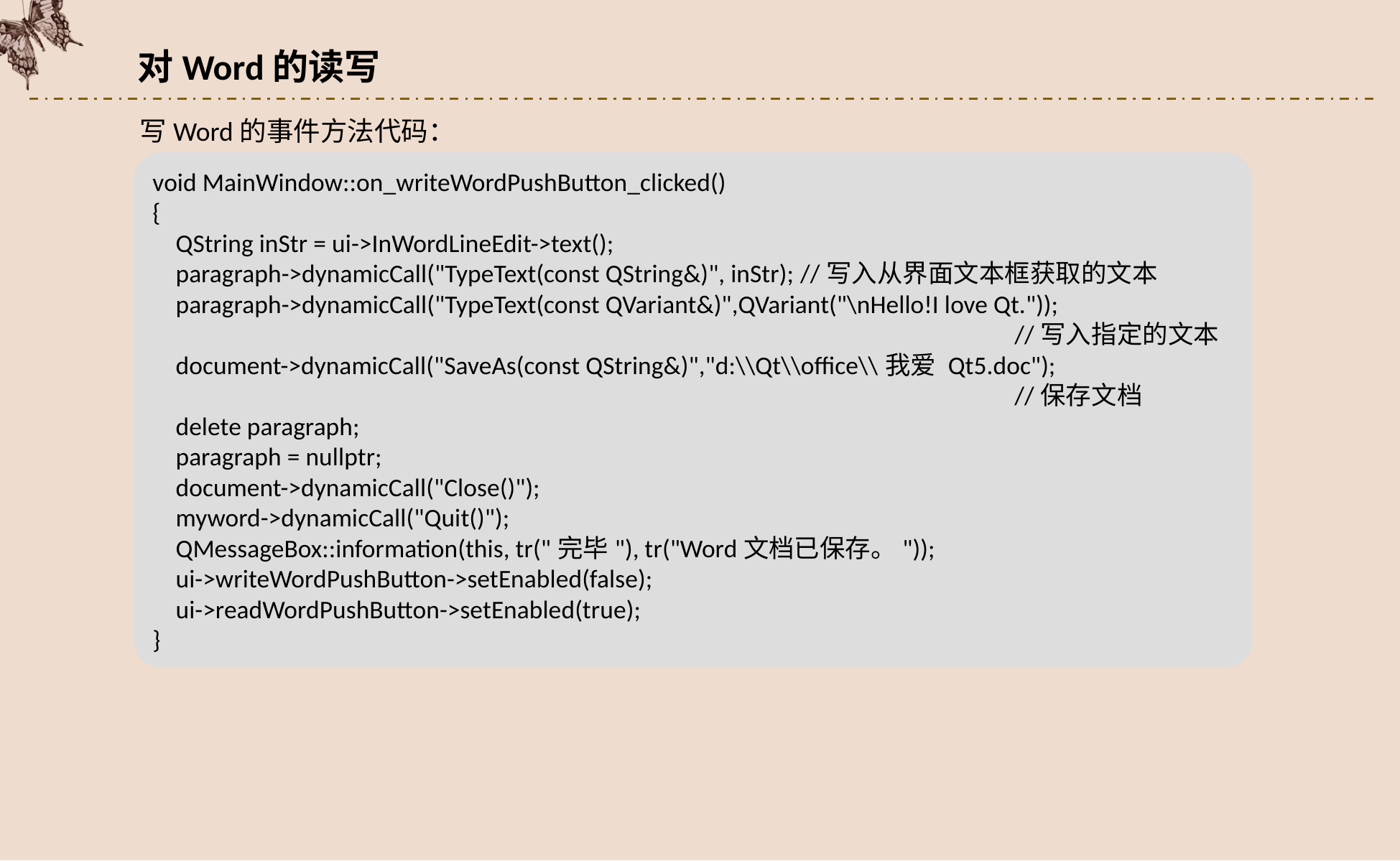

对Word的读写
写Word的事件方法代码：
void MainWindow::on_writeWordPushButton_clicked()
{
    QString inStr = ui->InWordLineEdit->text();
    paragraph->dynamicCall("TypeText(const QString&)", inStr); //写入从界面文本框获取的文本
    paragraph->dynamicCall("TypeText(const QVariant&)",QVariant("\nHello!I love Qt."));										//写入指定的文本
    document->dynamicCall("SaveAs(const QString&)","d:\\Qt\\office\\我爱 Qt5.doc");
								//保存文档
    delete paragraph;
    paragraph = nullptr;
    document->dynamicCall("Close()");
    myword->dynamicCall("Quit()");
    QMessageBox::information(this, tr("完毕"), tr("Word文档已保存。"));
    ui->writeWordPushButton->setEnabled(false);
    ui->readWordPushButton->setEnabled(true);
}